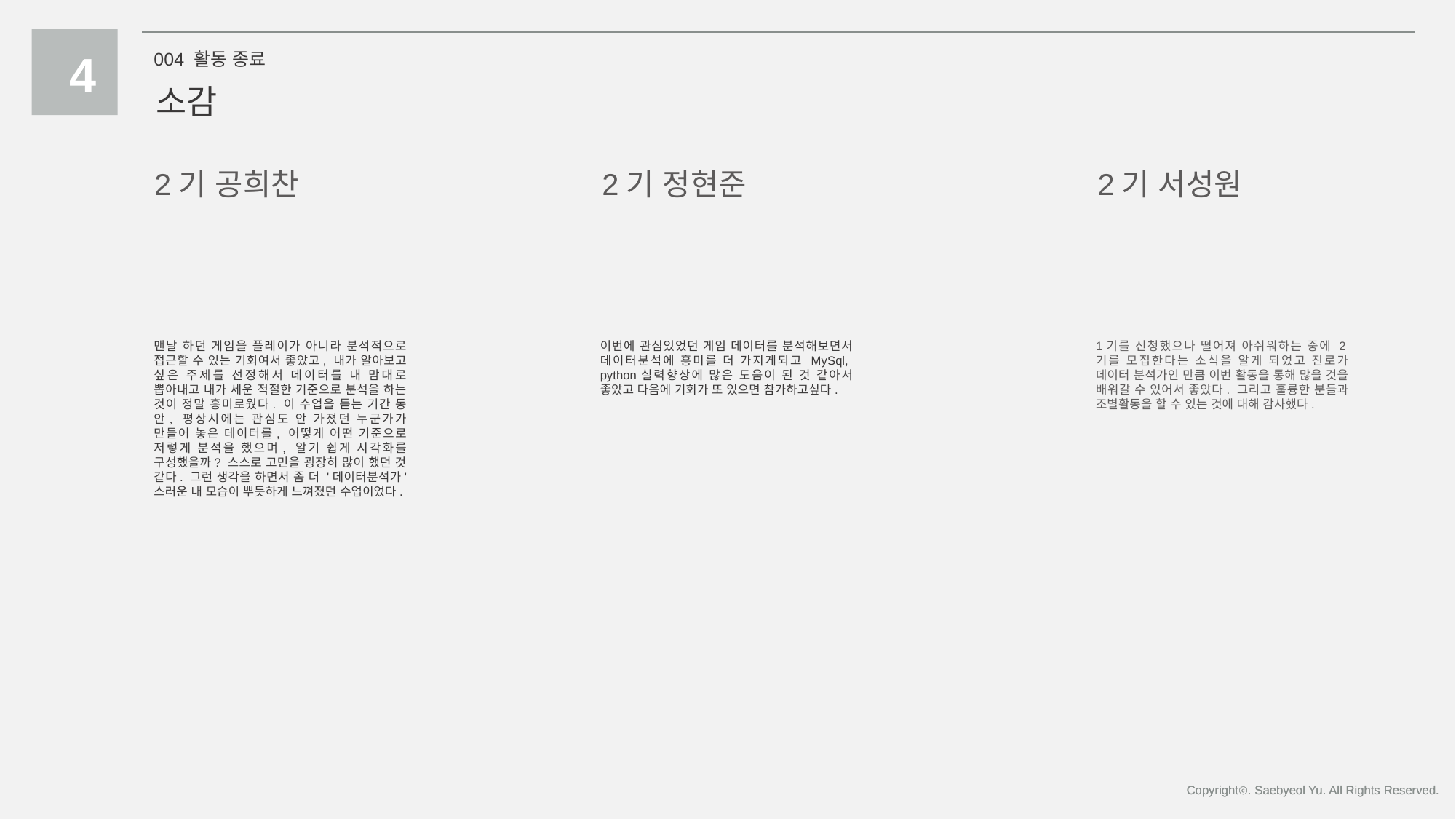

4
004 활동 종료
소감
2기 정현준
이번에 관심있었던 게임 데이터를 분석해보면서 데이터분석에 흥미를 더 가지게되고 MySql,  python실력향상에 많은 도움이 된 것 같아서 좋았고 다음에 기회가 또 있으면 참가하고싶다.
2기 공희찬
맨날 하던 게임을 플레이가 아니라 분석적으로 접근할 수 있는 기회여서 좋았고, 내가 알아보고 싶은 주제를 선정해서 데이터를 내 맘대로 뽑아내고 내가 세운 적절한 기준으로 분석을 하는 것이 정말 흥미로웠다. 이 수업을 듣는 기간 동안, 평상시에는 관심도 안 가졌던 누군가가 만들어 놓은 데이터를, 어떻게 어떤 기준으로 저렇게 분석을 했으며, 알기 쉽게 시각화를 구성했을까? 스스로 고민을 굉장히 많이 했던 것 같다. 그런 생각을 하면서 좀 더 '데이터분석가' 스러운 내 모습이 뿌듯하게 느껴졌던 수업이었다.
2기 서성원
1기를 신청했으나 떨어져 아쉬워하는 중에 2기를 모집한다는 소식을 알게 되었고 진로가 데이터 분석가인 만큼 이번 활동을 통해 많을 것을 배워갈 수 있어서 좋았다. 그리고 훌륭한 분들과 조별활동을 할 수 있는 것에 대해 감사했다.
Copyrightⓒ. Saebyeol Yu. All Rights Reserved.